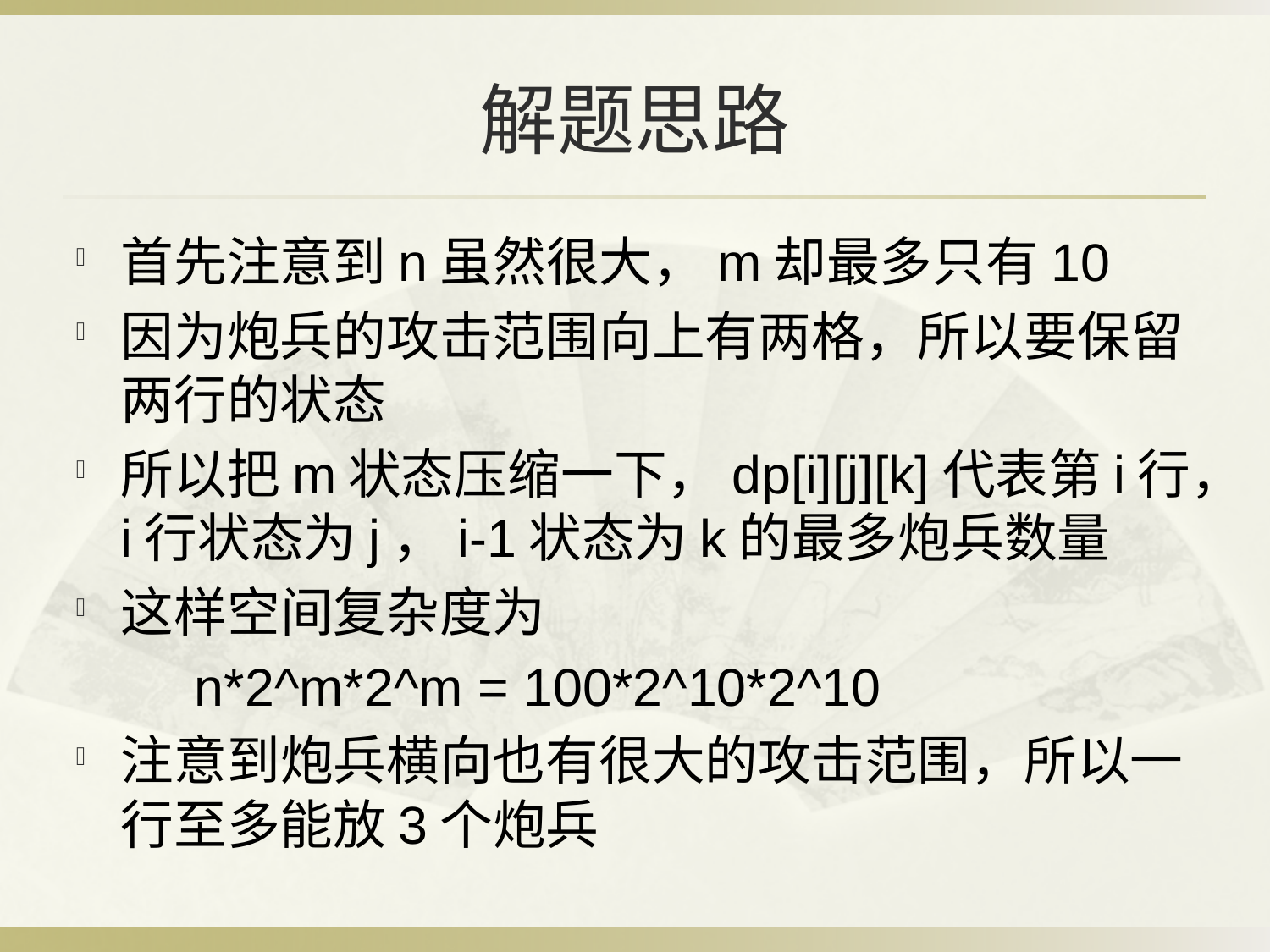

# 解题思路
首先注意到n虽然很大，m却最多只有10
因为炮兵的攻击范围向上有两格，所以要保留两行的状态
所以把m状态压缩一下，dp[i][j][k]代表第i行，i行状态为j，i-1状态为k的最多炮兵数量
这样空间复杂度为
        n*2^m*2^m = 100*2^10*2^10
注意到炮兵横向也有很大的攻击范围，所以一行至多能放3个炮兵